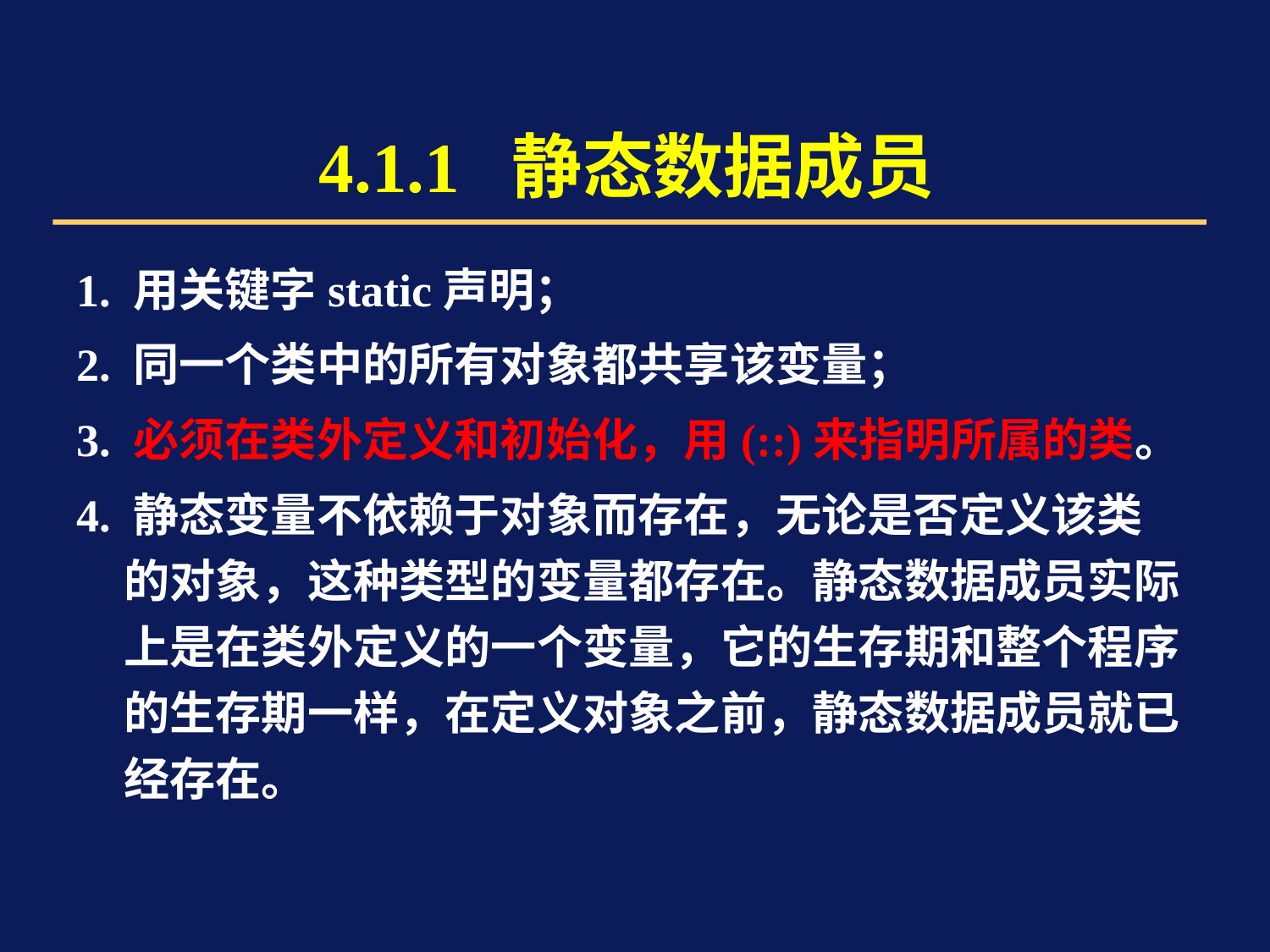

# 4.1.1  静态数据成员
1. 用关键字static声明；
2. 同一个类中的所有对象都共享该变量；
3. 必须在类外定义和初始化，用(::)来指明所属的类。
4. 静态变量不依赖于对象而存在，无论是否定义该类的对象，这种类型的变量都存在。静态数据成员实际上是在类外定义的一个变量，它的生存期和整个程序的生存期一样，在定义对象之前，静态数据成员就已经存在。
4